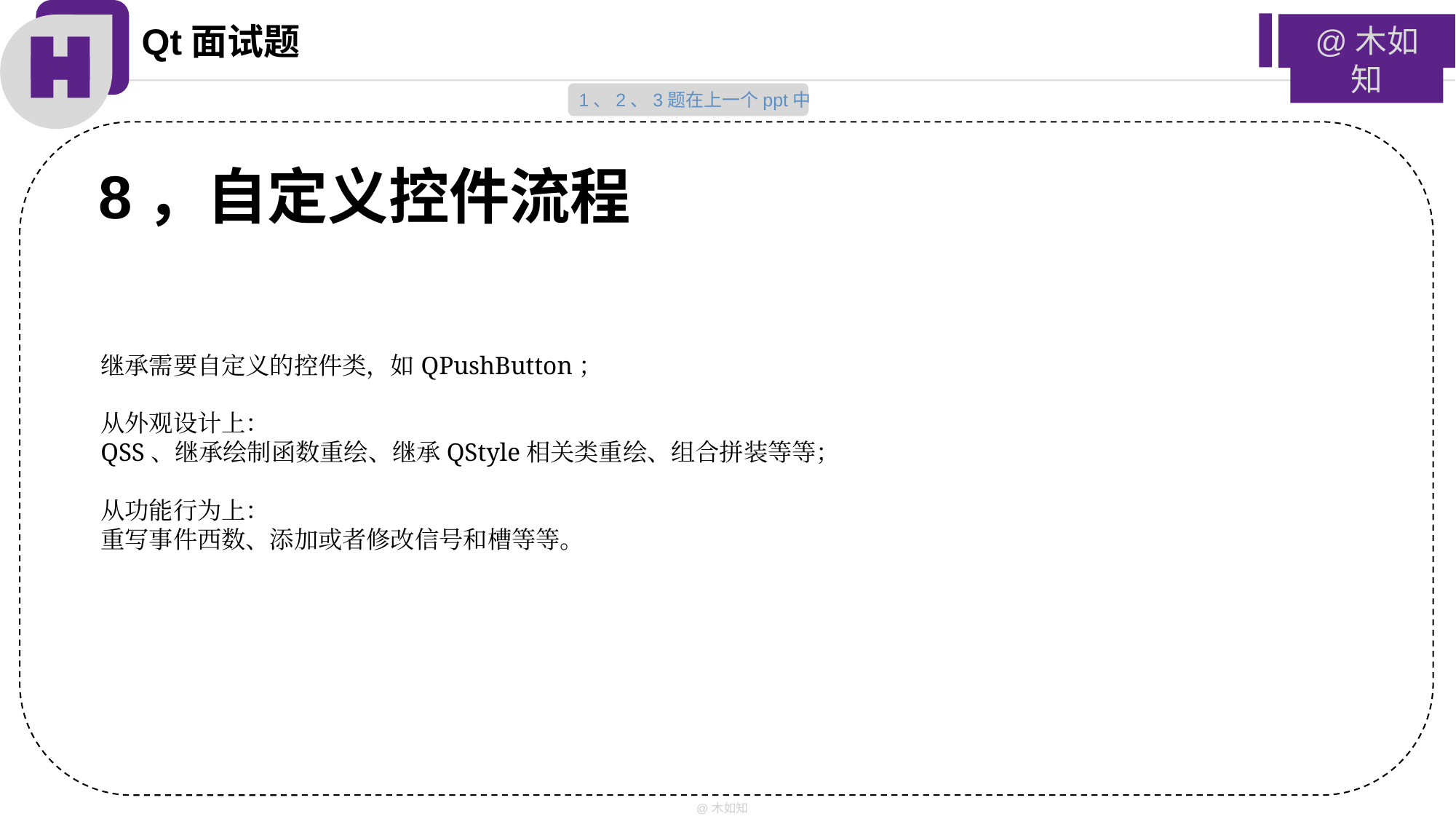

Qt面试题

@木如知
1、2、3题在上一个ppt中

8，自定义控件流程
继承需要自定义的控件类，如QPushButton；

从外观设计上：
QSS、继承绘制函数重绘、继承QStyle相关类重绘、组合拼装等等；

从功能行为上：
重写事件西数、添加或者修改信号和槽等等。
@木如知